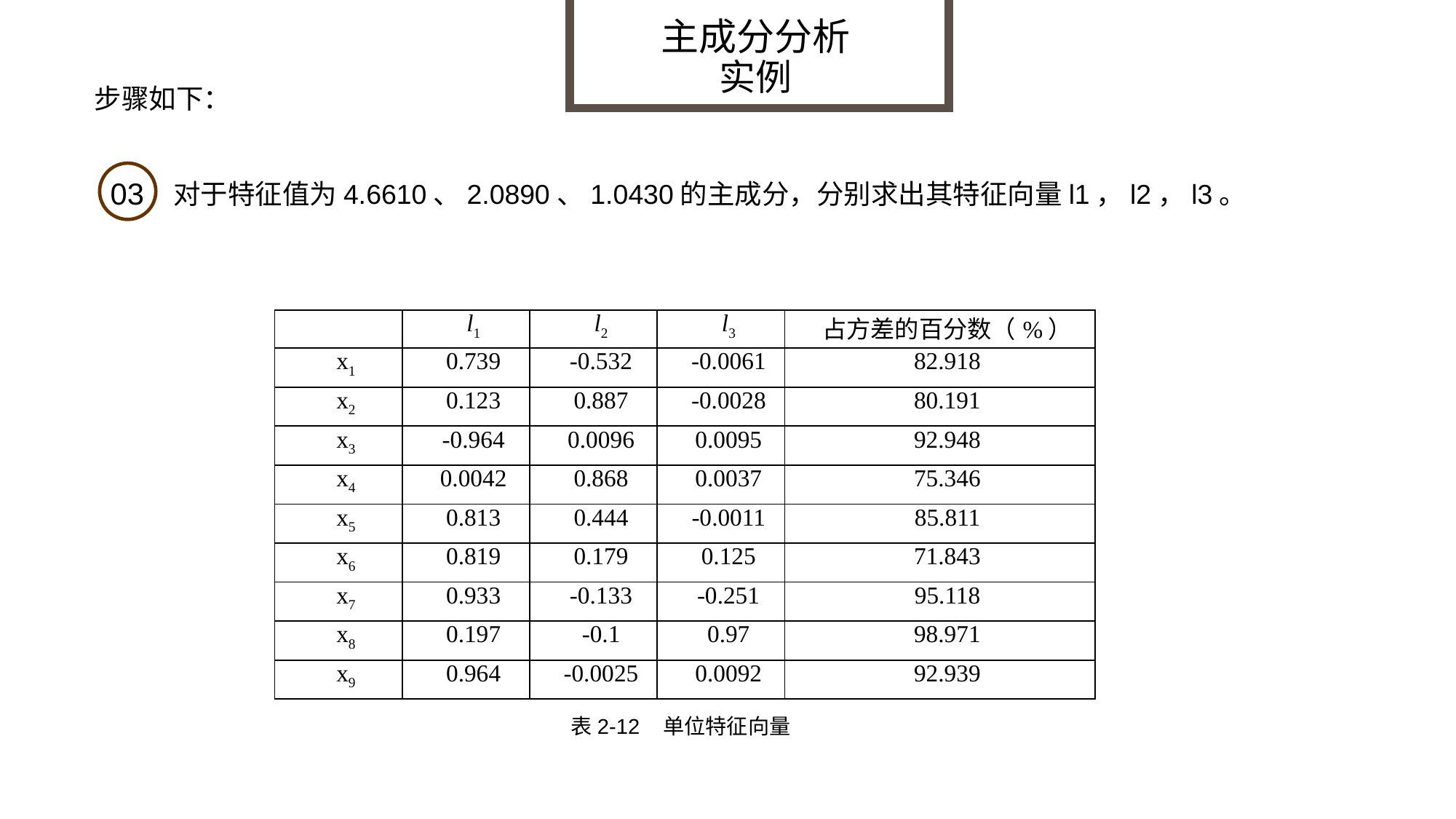

主成分分析
实例
步骤如下：

03
对于特征值为4.6610、2.0890、1.0430的主成分，分别求出其特征向量l1，l2，l3。
|  | l1 | l2 | l3 | 占方差的百分数（%） |
| --- | --- | --- | --- | --- |
| x1 | 0.739 | -0.532 | -0.0061 | 82.918 |
| x2 | 0.123 | 0.887 | -0.0028 | 80.191 |
| x3 | -0.964 | 0.0096 | 0.0095 | 92.948 |
| x4 | 0.0042 | 0.868 | 0.0037 | 75.346 |
| x5 | 0.813 | 0.444 | -0.0011 | 85.811 |
| x6 | 0.819 | 0.179 | 0.125 | 71.843 |
| x7 | 0.933 | -0.133 | -0.251 | 95.118 |
| x8 | 0.197 | -0.1 | 0.97 | 98.971 |
| x9 | 0.964 | -0.0025 | 0.0092 | 92.939 |
表2-12   单位特征向量